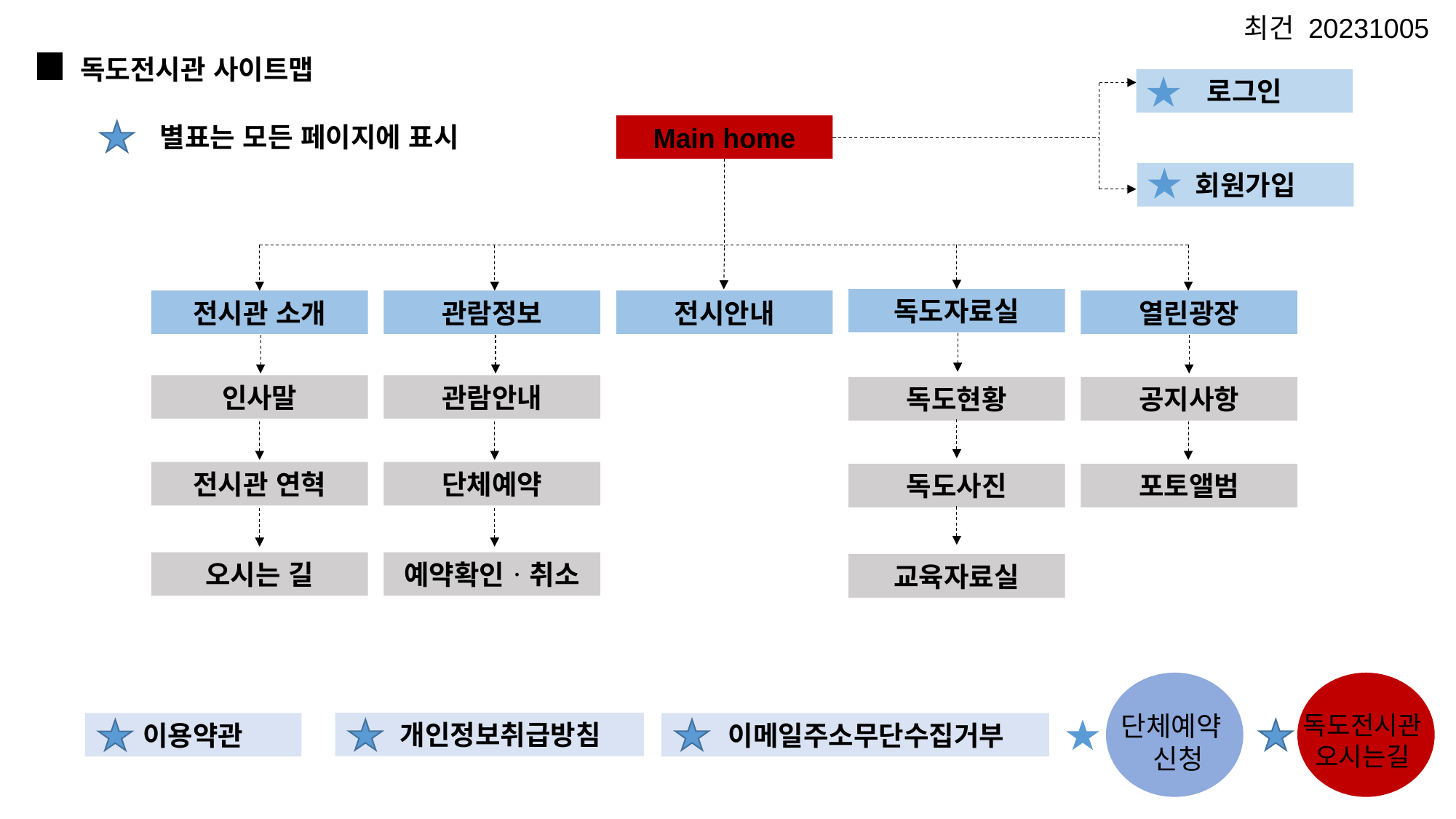

최건 20231005
독도전시관 사이트맵

로그인

 별표는 모든 페이지에 표시

Main home
회원가입

독도자료실
전시관 소개
관람정보
전시안내
열린광장
인사말
관람안내
독도현황
공지사항
전시관 연혁
단체예약
독도사진
포토앨범
오시는 길
예약확인ㆍ취소
교육자료실

단체예약
 신청

독도전시관
오시는길

  개인정보취급방침

이용약관

  이메일주소무단수집거부